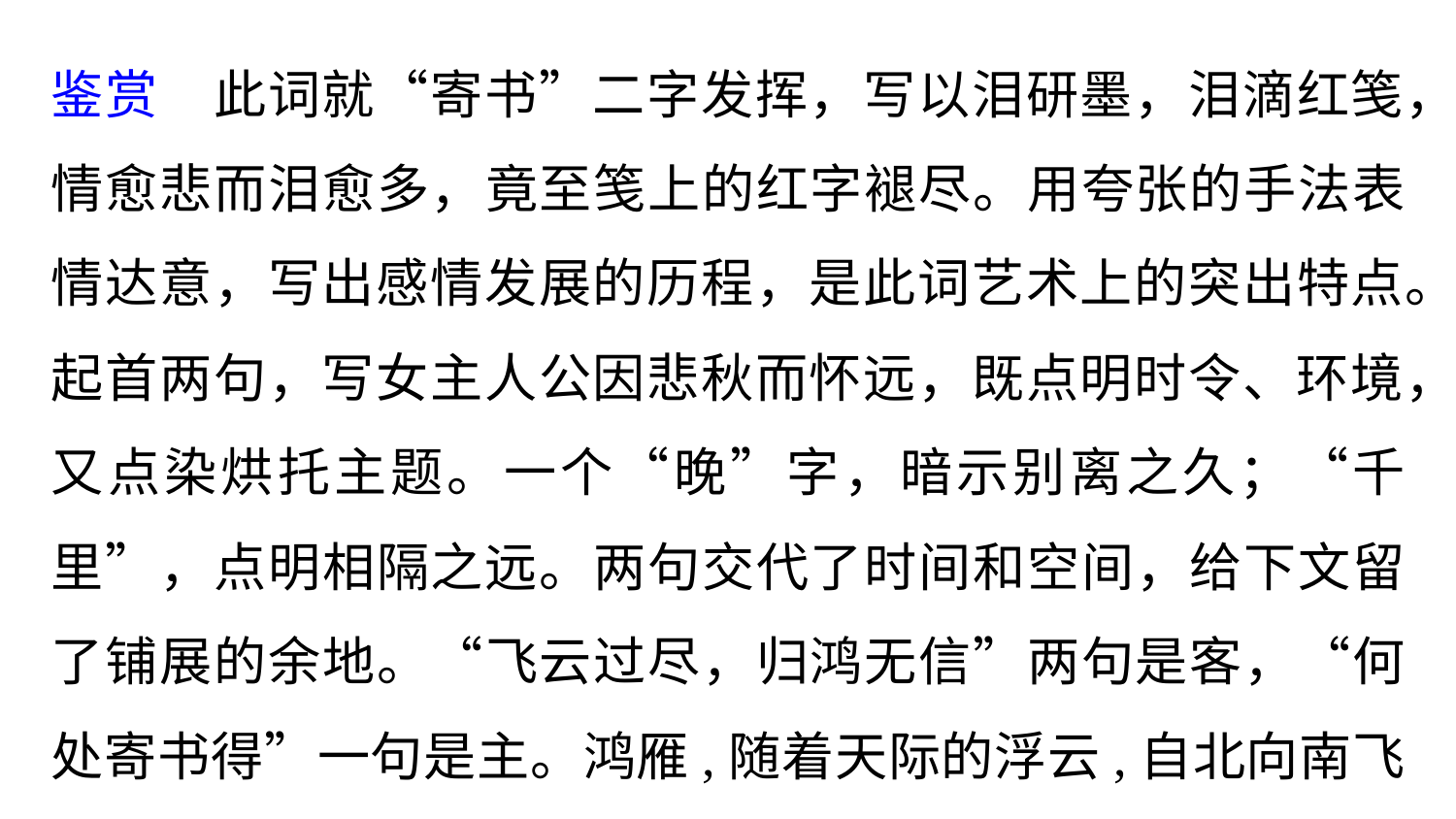

鉴赏　此词就“寄书”二字发挥，写以泪研墨，泪滴红笺，情愈悲而泪愈多，竟至笺上的红字褪尽。用夸张的手法表情达意，写出感情发展的历程，是此词艺术上的突出特点。起首两句，写女主人公因悲秋而怀远，既点明时令、环境，又点染烘托主题。一个“晚”字，暗示别离之久；“千里”，点明相隔之远。两句交代了时间和空间，给下文留了铺展的余地。“飞云过尽，归鸿无信”两句是客，“何处寄书得”一句是主。鸿雁,随着天际的浮云,自北向南飞去。